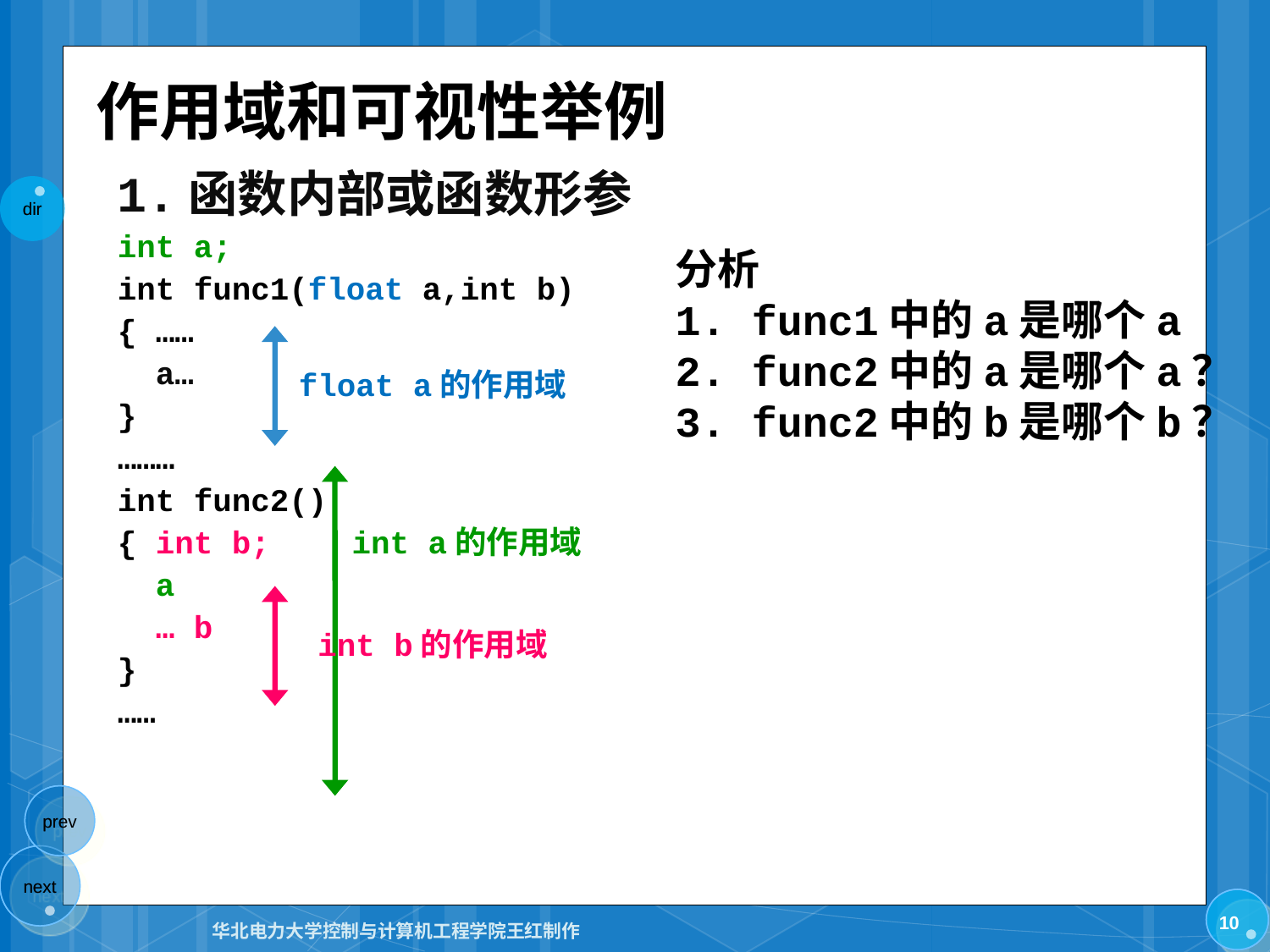

# 作用域和可视性举例
1.函数内部或函数形参
int a;
int func1(float a,int b)
{ ……
  a…
}
………
int func2()
{ int b;
  a
  … b
}
……
分析
1. func1中的a是哪个a
2. func2中的a是哪个a？
3. func2中的b是哪个b？

float a的作用域

int a的作用域

int b的作用域
10
华北电力大学控制与计算机工程学院王红制作